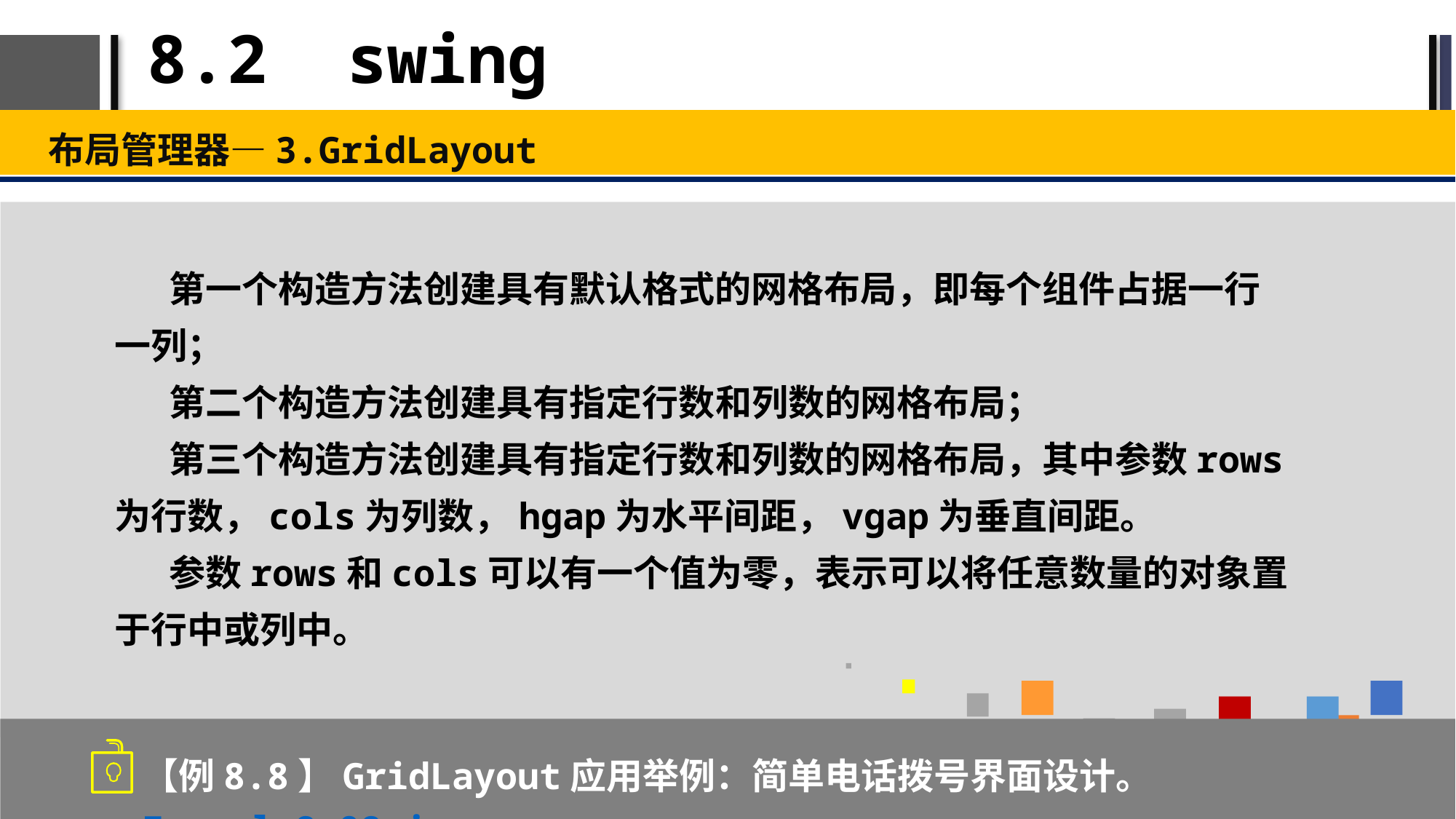

# 8.2  swing

布局管理器—3.GridLayout

第一个构造方法创建具有默认格式的网格布局，即每个组件占据一行一列；
第二个构造方法创建具有指定行数和列数的网格布局；
第三个构造方法创建具有指定行数和列数的网格布局，其中参数rows为行数，cols为列数，hgap为水平间距，vgap为垂直间距。
参数rows和cols可以有一个值为零，表示可以将任意数量的对象置于行中或列中。

【例8.8】GridLayout应用举例：简单电话拨号界面设计。Example8_08.java